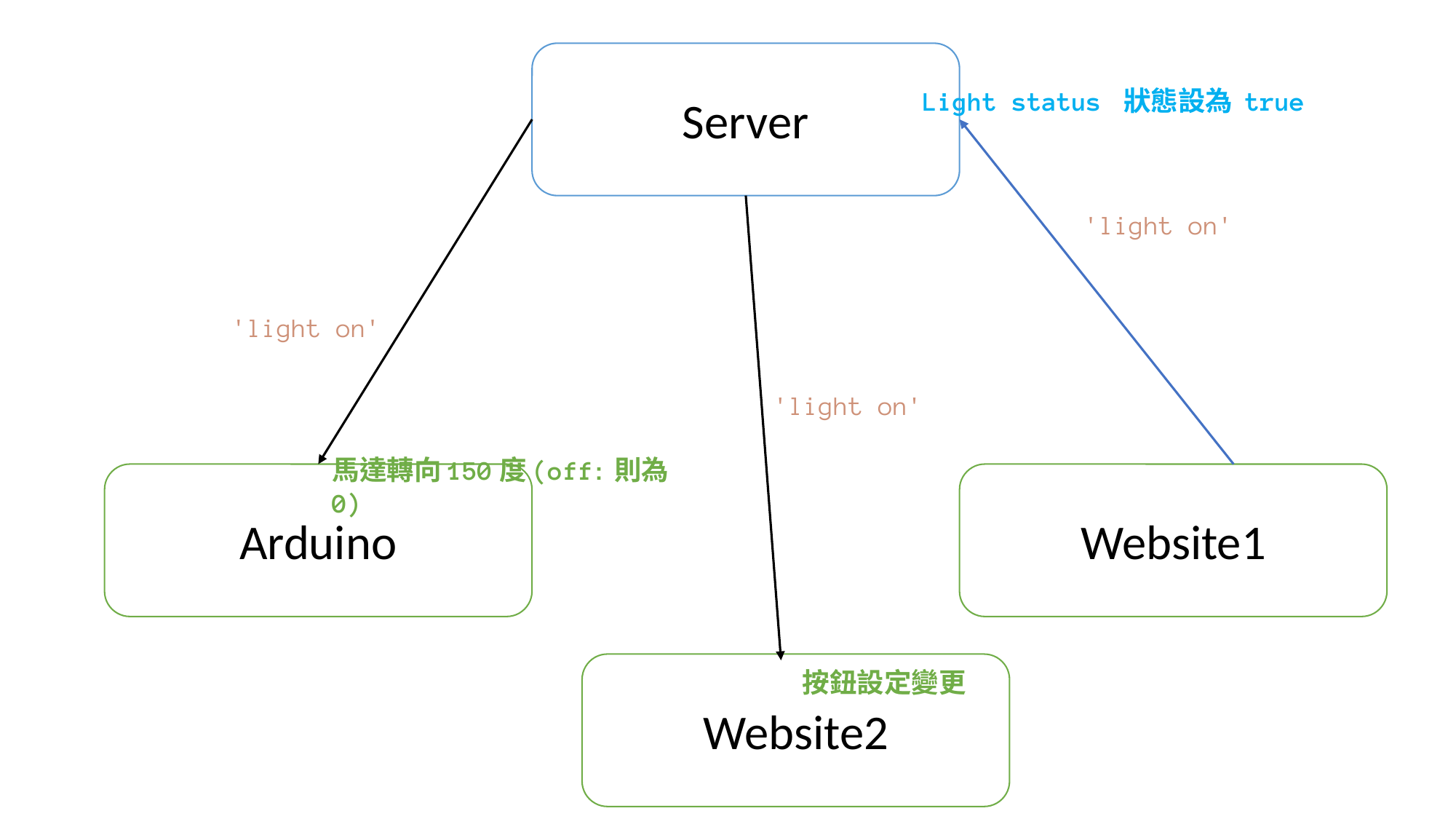

Server
Light status 狀態設為 true
'light on'
'light on'
'light on'
馬達轉向150度(off:則為0)
Arduino
Website1
Website2
按鈕設定變更